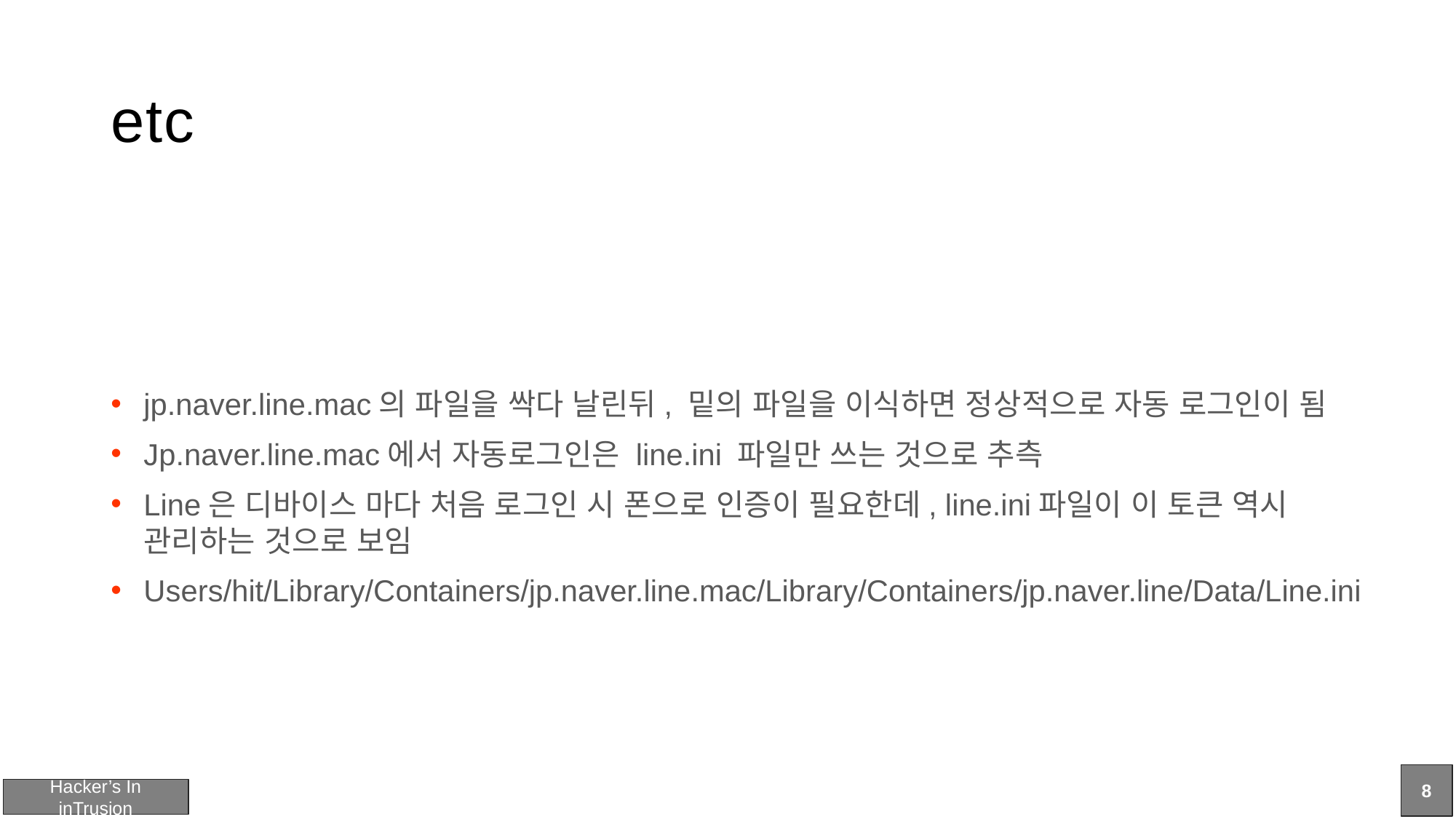

# etc
jp.naver.line.mac의 파일을 싹다 날린뒤, 밑의 파일을 이식하면 정상적으로 자동 로그인이 됨
Jp.naver.line.mac에서 자동로그인은 line.ini 파일만 쓰는 것으로 추측
Line은 디바이스 마다 처음 로그인 시 폰으로 인증이 필요한데, line.ini파일이 이 토큰 역시 관리하는 것으로 보임
Users/hit/Library/Containers/jp.naver.line.mac/Library/Containers/jp.naver.line/Data/Line.ini
8
Hacker’s In inTrusion